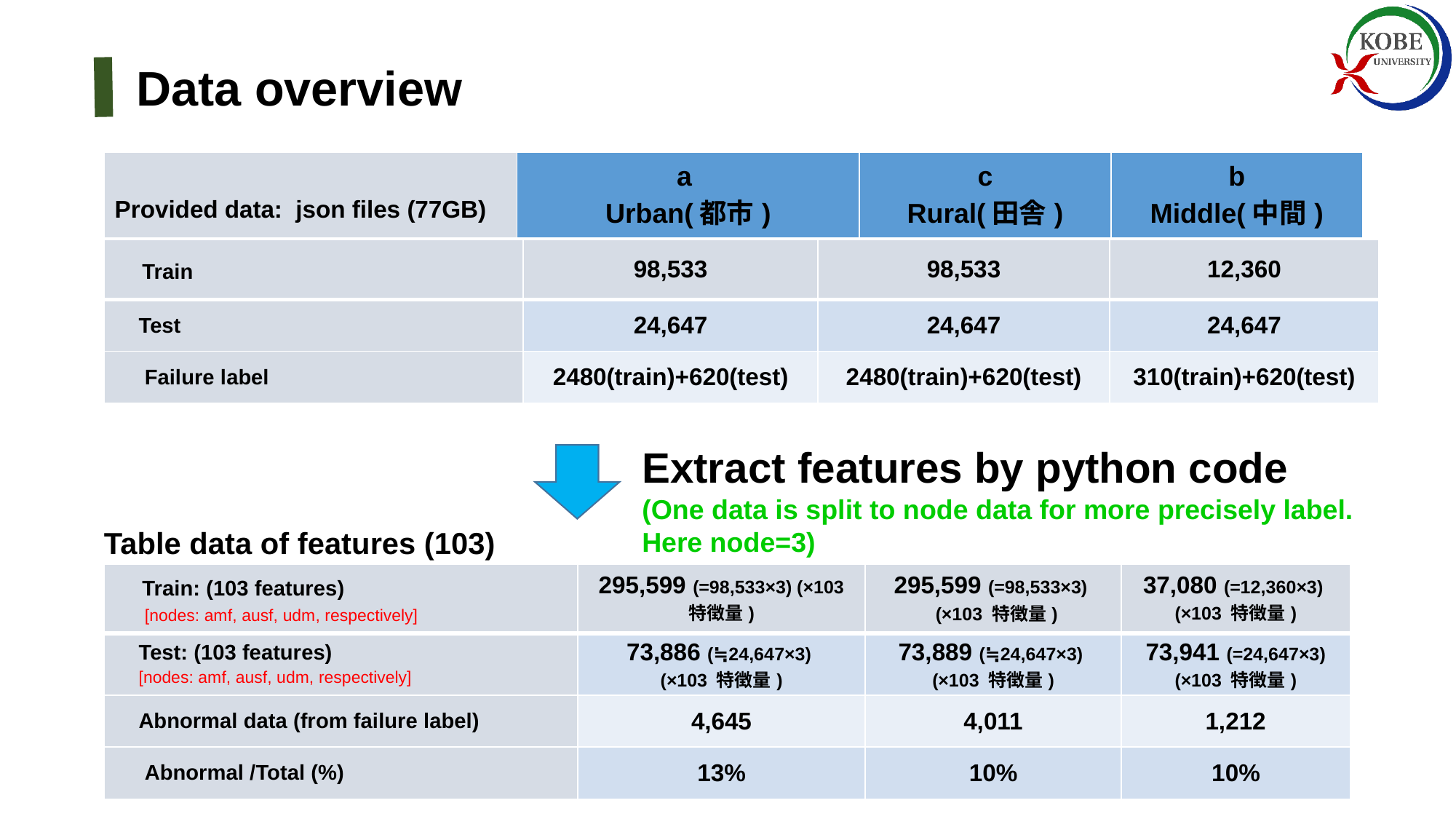

Data overview
| Provided data: json files (77GB) | a Urban(都市) | c Rural(田舎) | b Middle(中間) |
| --- | --- | --- | --- |
| Train | 98,533 | 98,533 | 12,360 |
| --- | --- | --- | --- |
| Test | 24,647 | 24,647 | 24,647 |
| Failure label | 2480(train)+620(test) | 2480(train)+620(test) | 310(train)+620(test) |
Extract features by python code
(One data is split to node data for more precisely label. Here node=3)

Table data of features (103)
| Train: (103 features) [nodes: amf, ausf, udm, respectively] | 295,599 (=98,533×3) (×103 特徴量) | 295,599 (=98,533×3) (×103 特徴量) | 37,080 (=12,360×3) (×103 特徴量) |
| --- | --- | --- | --- |
| Test: (103 features) [nodes: amf, ausf, udm, respectively] | 73,886 (≒24,647×3) (×103 特徴量) | 73,889 (≒24,647×3) (×103 特徴量) | 73,941 (=24,647×3) (×103 特徴量) |
| Abnormal data (from failure label) | 4,645 | 4,011 | 1,212 |
| Abnormal /Total (%) | 13% | 10% | 10% |